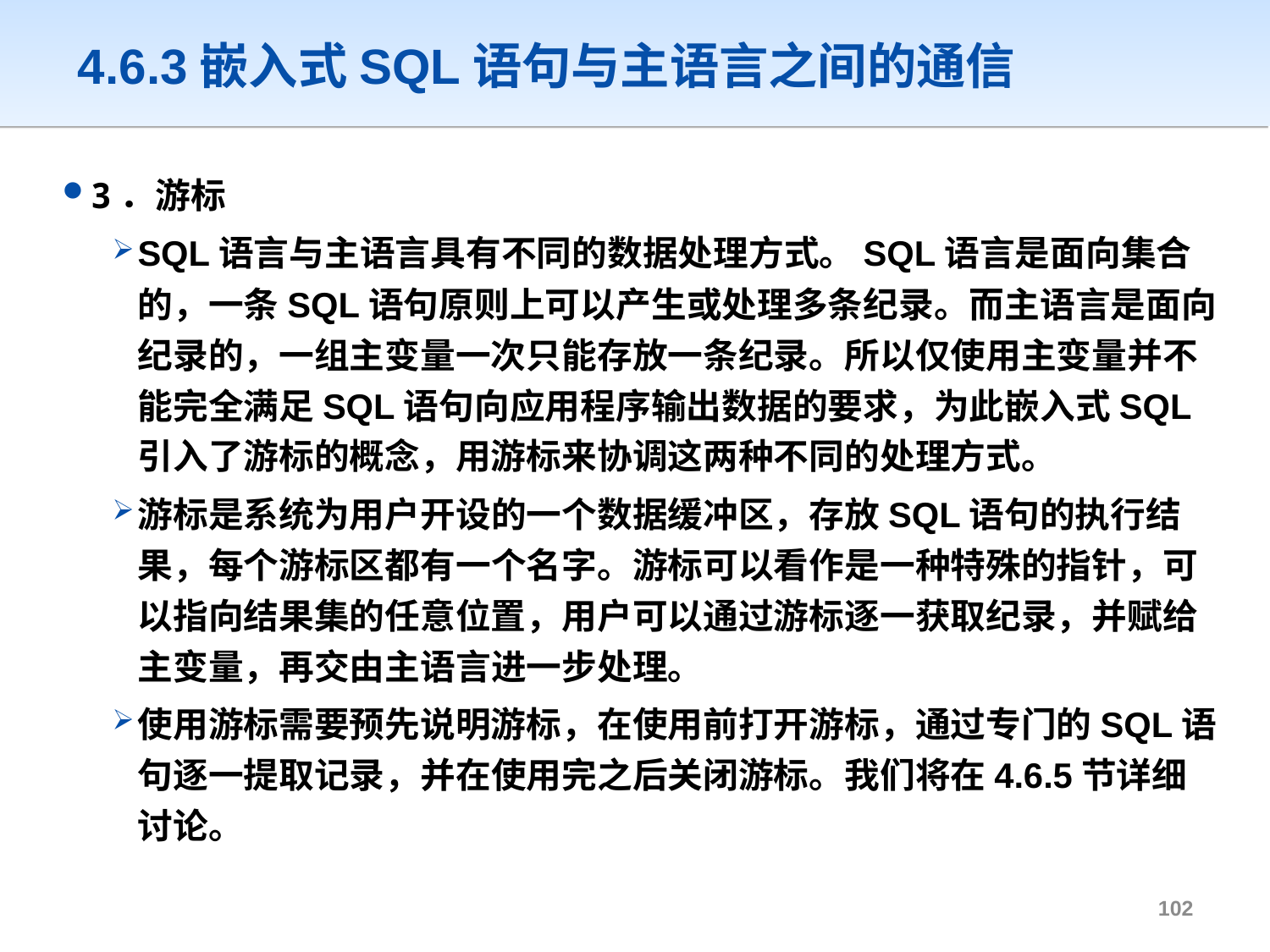

# 4.6.3嵌入式SQL语句与主语言之间的通信
3．游标
SQL语言与主语言具有不同的数据处理方式。SQL语言是面向集合的，一条SQL语句原则上可以产生或处理多条纪录。而主语言是面向纪录的，一组主变量一次只能存放一条纪录。所以仅使用主变量并不能完全满足SQL语句向应用程序输出数据的要求，为此嵌入式SQL引入了游标的概念，用游标来协调这两种不同的处理方式。
游标是系统为用户开设的一个数据缓冲区，存放SQL语句的执行结果，每个游标区都有一个名字。游标可以看作是一种特殊的指针，可以指向结果集的任意位置，用户可以通过游标逐一获取纪录，并赋给主变量，再交由主语言进一步处理。
使用游标需要预先说明游标，在使用前打开游标，通过专门的SQL语句逐一提取记录，并在使用完之后关闭游标。我们将在4.6.5节详细讨论。

102